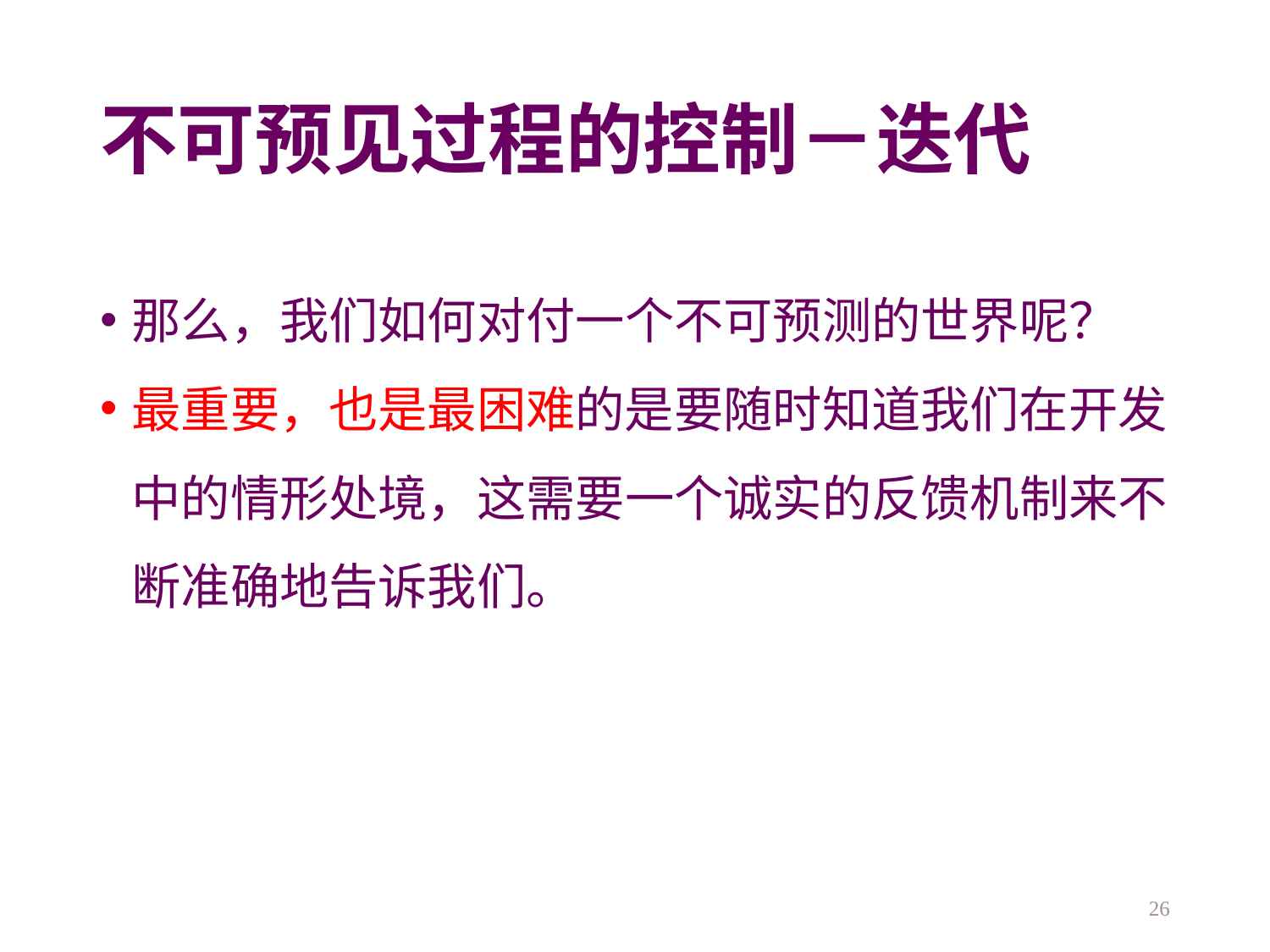

# 不可预见过程的控制－迭代
那么，我们如何对付一个不可预测的世界呢？
最重要，也是最困难的是要随时知道我们在开发中的情形处境，这需要一个诚实的反馈机制来不断准确地告诉我们。
26